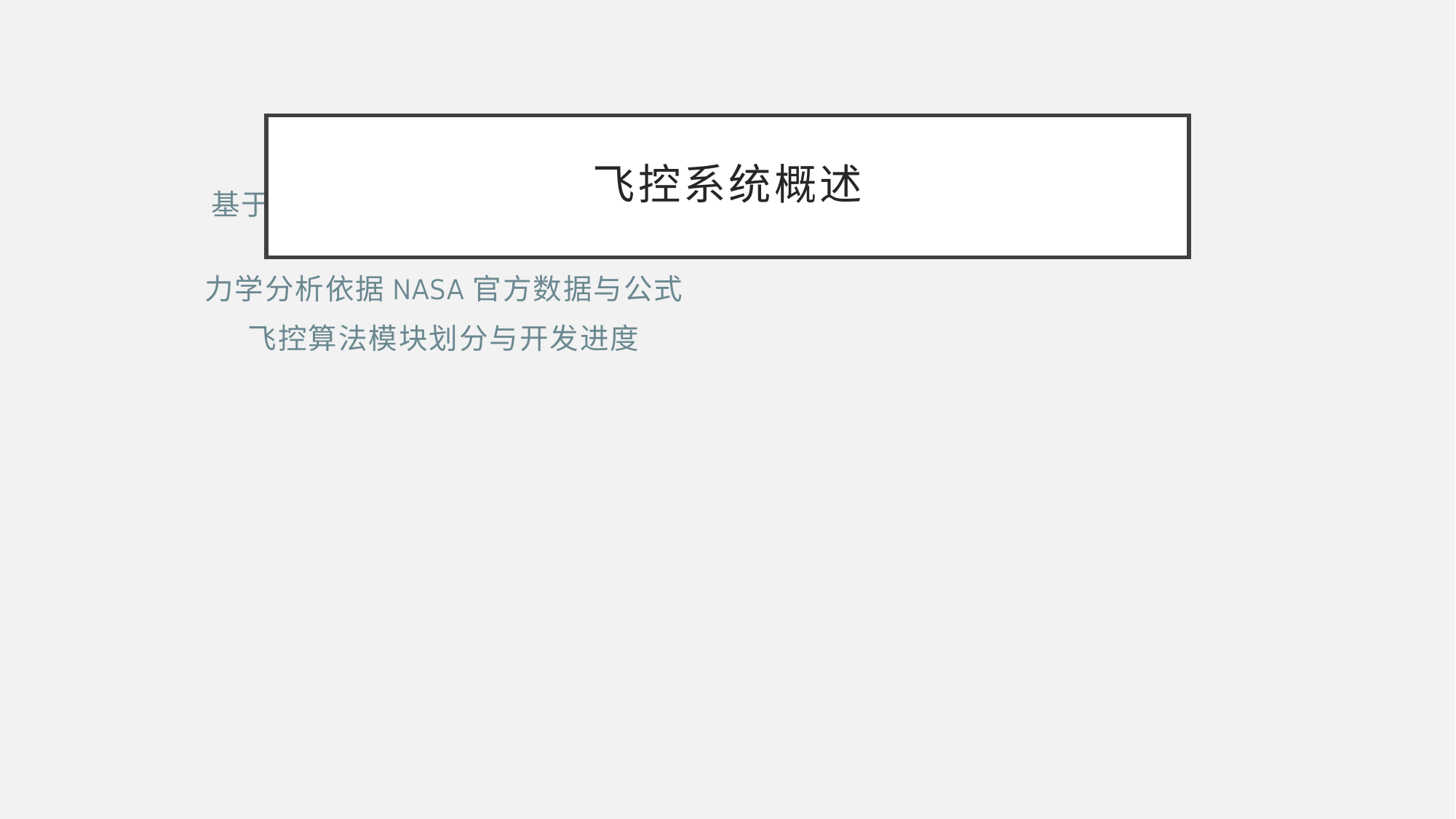

# 飞控系统概述
基于ArduPilot飞控技术的学习与应用
力学分析依据NASA官方数据与公式
飞控算法模块划分与开发进度